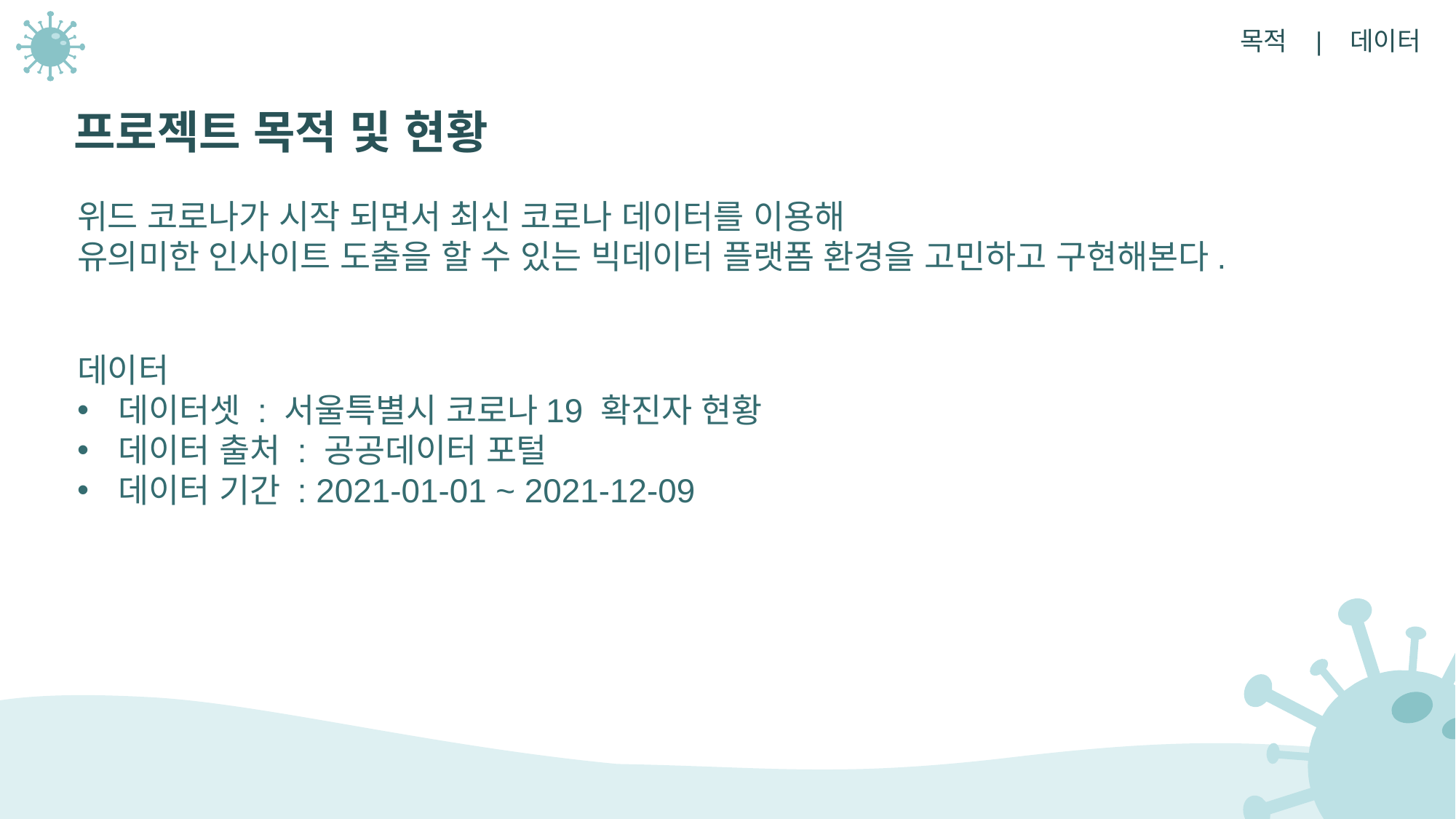

목적   |   데이터
     프로젝트 목적 및 현황
위드 코로나가 시작 되면서 최신 코로나 데이터를 이용해
유의미한 인사이트 도출을 할 수 있는 빅데이터 플랫폼 환경을 고민하고 구현해본다.
데이터
데이터셋 : 서울특별시 코로나19 확진자 현황
데이터 출처 : 공공데이터 포털
데이터 기간 : 2021-01-01 ~ 2021-12-09